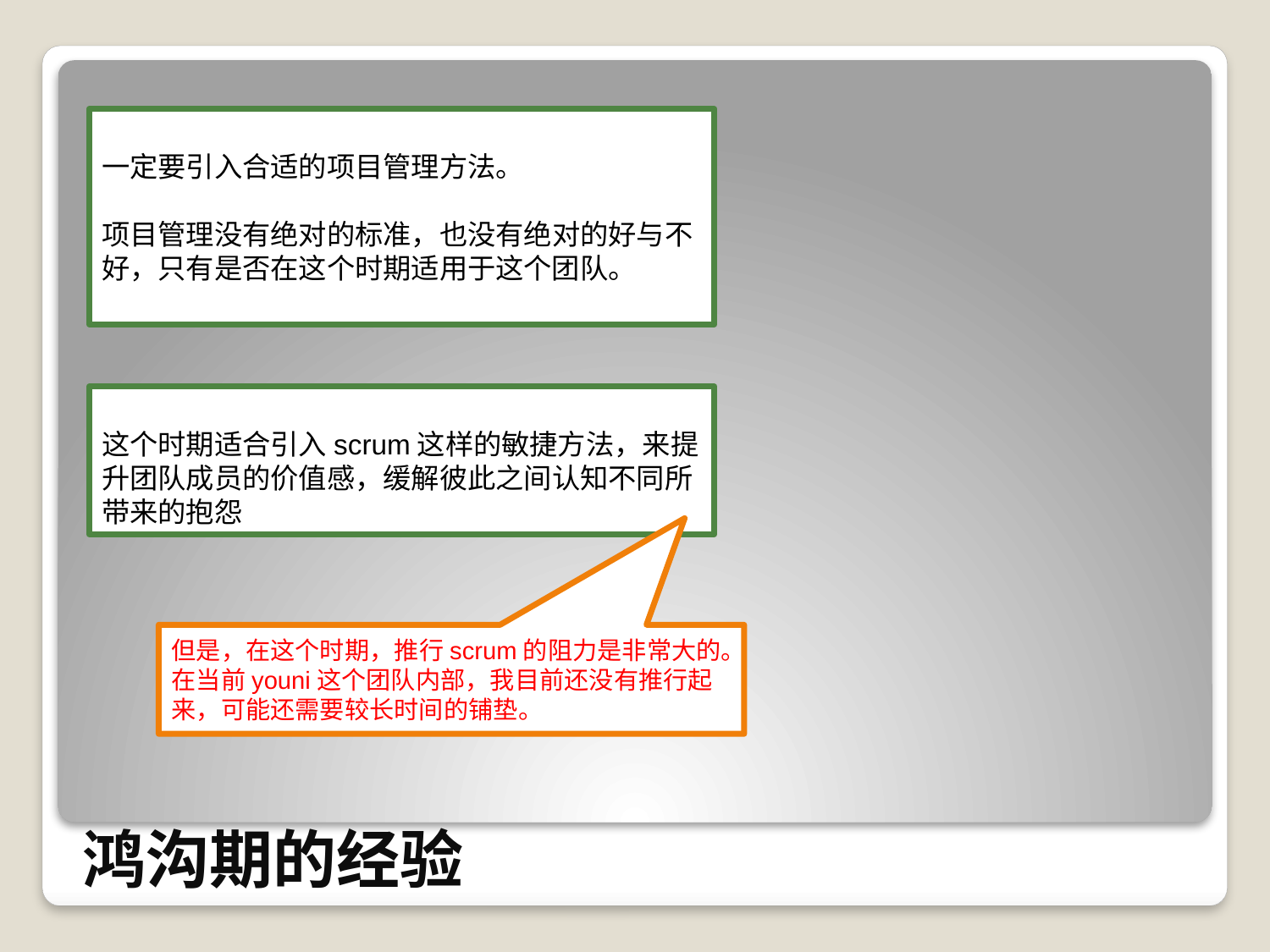

一定要引入合适的项目管理方法。

项目管理没有绝对的标准，也没有绝对的好与不好，只有是否在这个时期适用于这个团队。

这个时期适合引入scrum这样的敏捷方法，来提升团队成员的价值感，缓解彼此之间认知不同所带来的抱怨
但是，在这个时期，推行scrum的阻力是非常大的。
在当前youni这个团队内部，我目前还没有推行起来，可能还需要较长时间的铺垫。
# 鸿沟期的经验